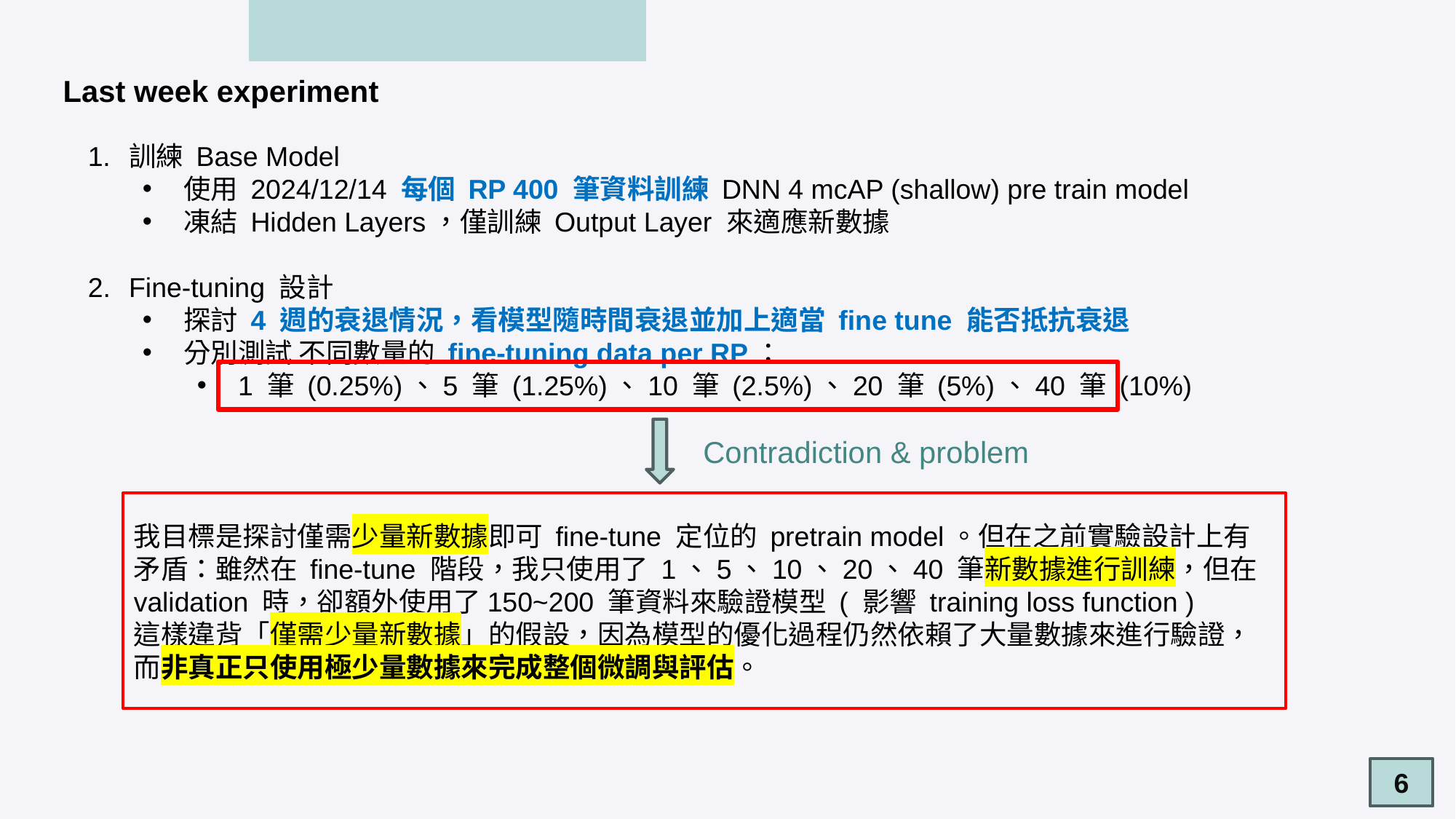

Last week experiment
訓練 Base Model
使用 2024/12/14 每個 RP 400 筆資料訓練 DNN 4 mcAP (shallow) pre train model
凍結 Hidden Layers，僅訓練 Output Layer 來適應新數據

Fine-tuning 設計
探討 4 週的衰退情況，看模型隨時間衰退並加上適當 fine tune 能否抵抗衰退
分別測試 不同數量的 fine-tuning data per RP：
1 筆 (0.25%)、5 筆 (1.25%)、10 筆 (2.5%)、20 筆 (5%)、40 筆 (10%)

Contradiction & problem
我目標是探討僅需少量新數據即可 fine-tune 定位的 pretrain model。但在之前實驗設計上有矛盾：雖然在 fine-tune 階段，我只使用了 1、5、10、20、40 筆新數據進行訓練，但在 validation 時，卻額外使用了150~200 筆資料來驗證模型 ( 影響 training loss function )
這樣違背「僅需少量新數據」的假設，因為模型的優化過程仍然依賴了大量數據來進行驗證，而非真正只使用極少量數據來完成整個微調與評估。
6